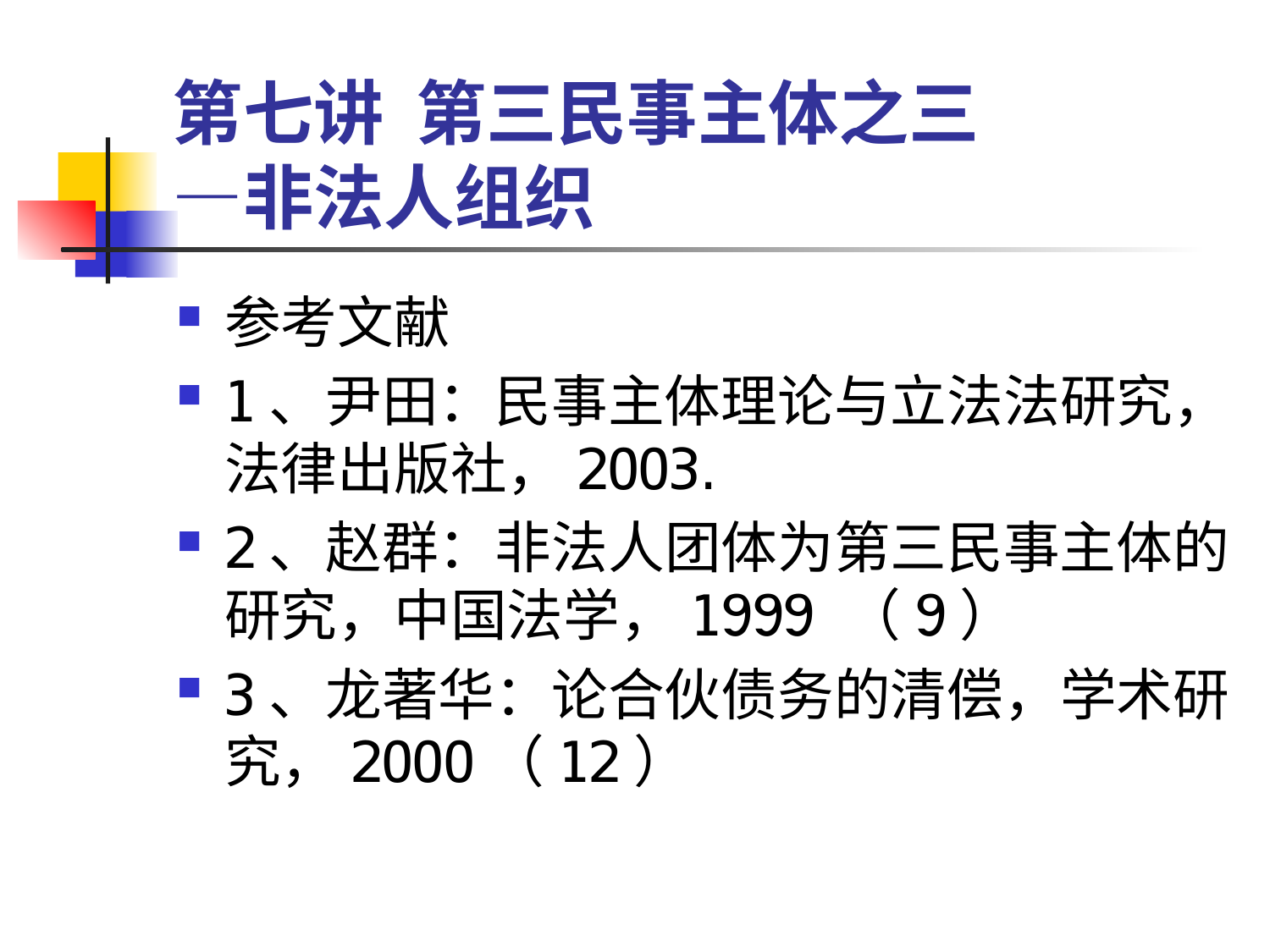

# 第七讲  第三民事主体之三 —非法人组织
参考文献
1、尹田：民事主体理论与立法法研究，法律出版社，2003.
2、赵群：非法人团体为第三民事主体的研究，中国法学，1999 （9）
3、龙著华：论合伙债务的清偿，学术研究，2000（12）